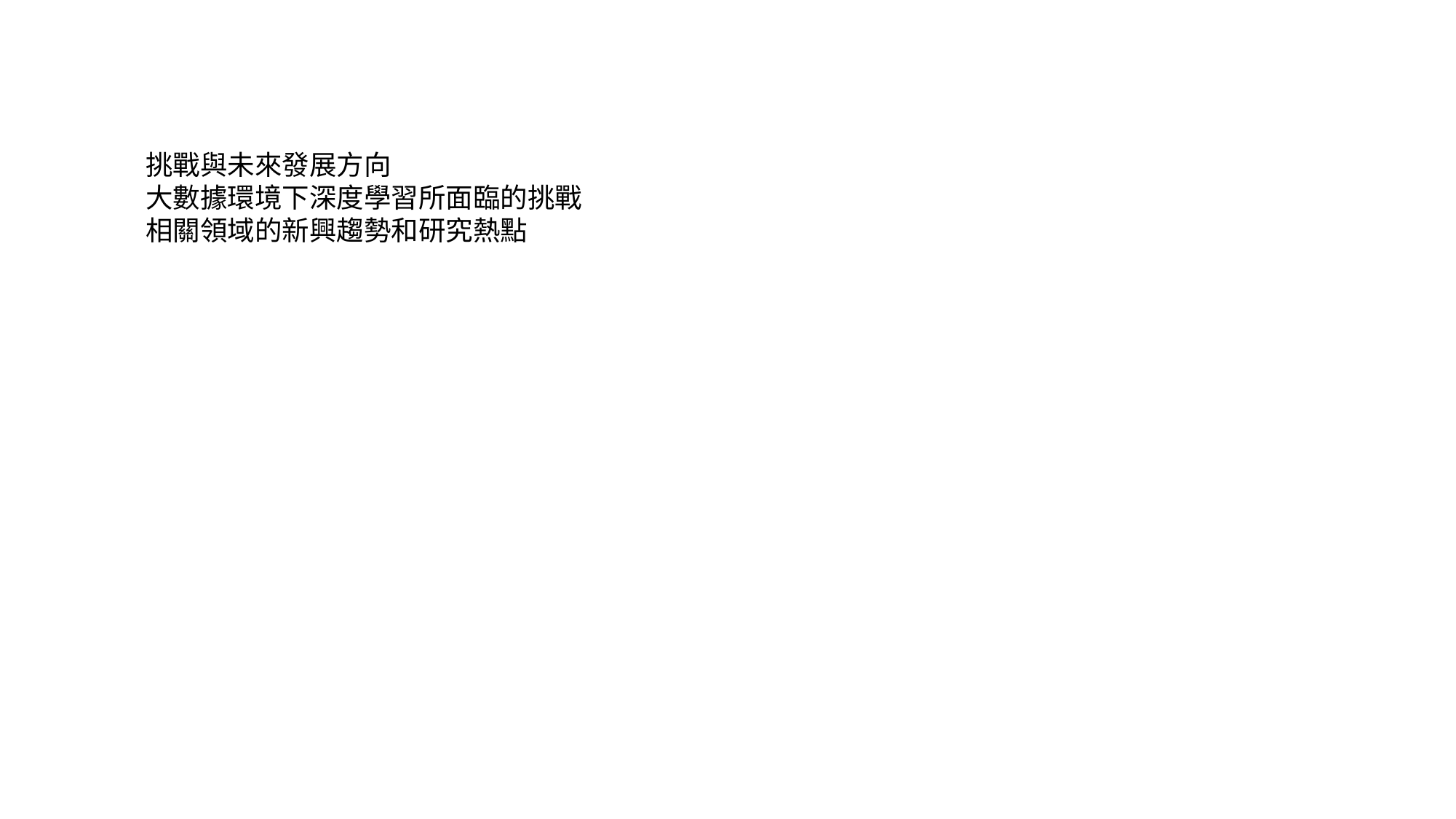

挑戰與未來發展方向
大數據環境下深度學習所面臨的挑戰
相關領域的新興趨勢和研究熱點